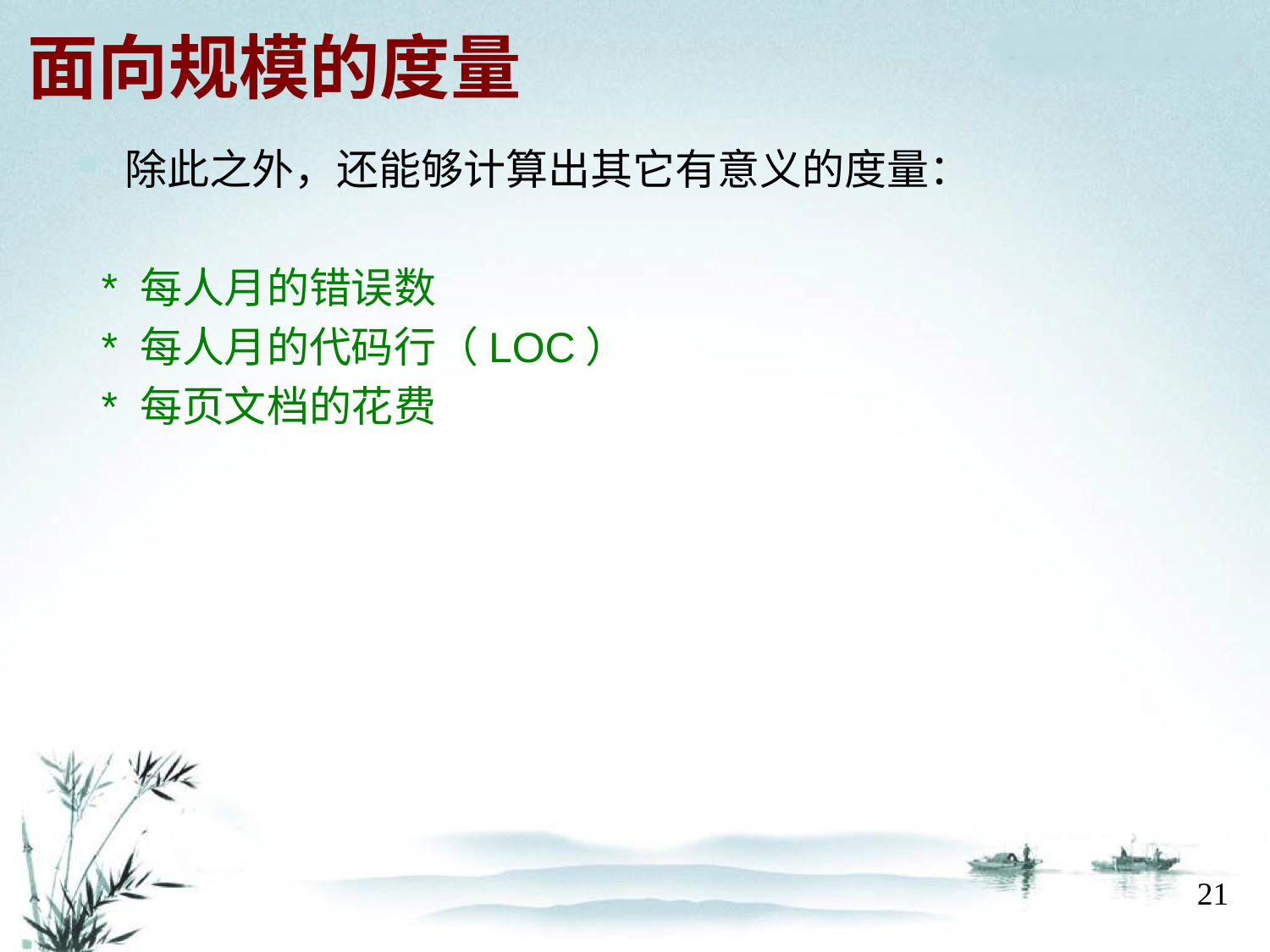

# 面向规模的度量
除此之外，还能够计算出其它有意义的度量：

  * 每人月的错误数
  * 每人月的代码行（LOC）
  * 每页文档的花费
21